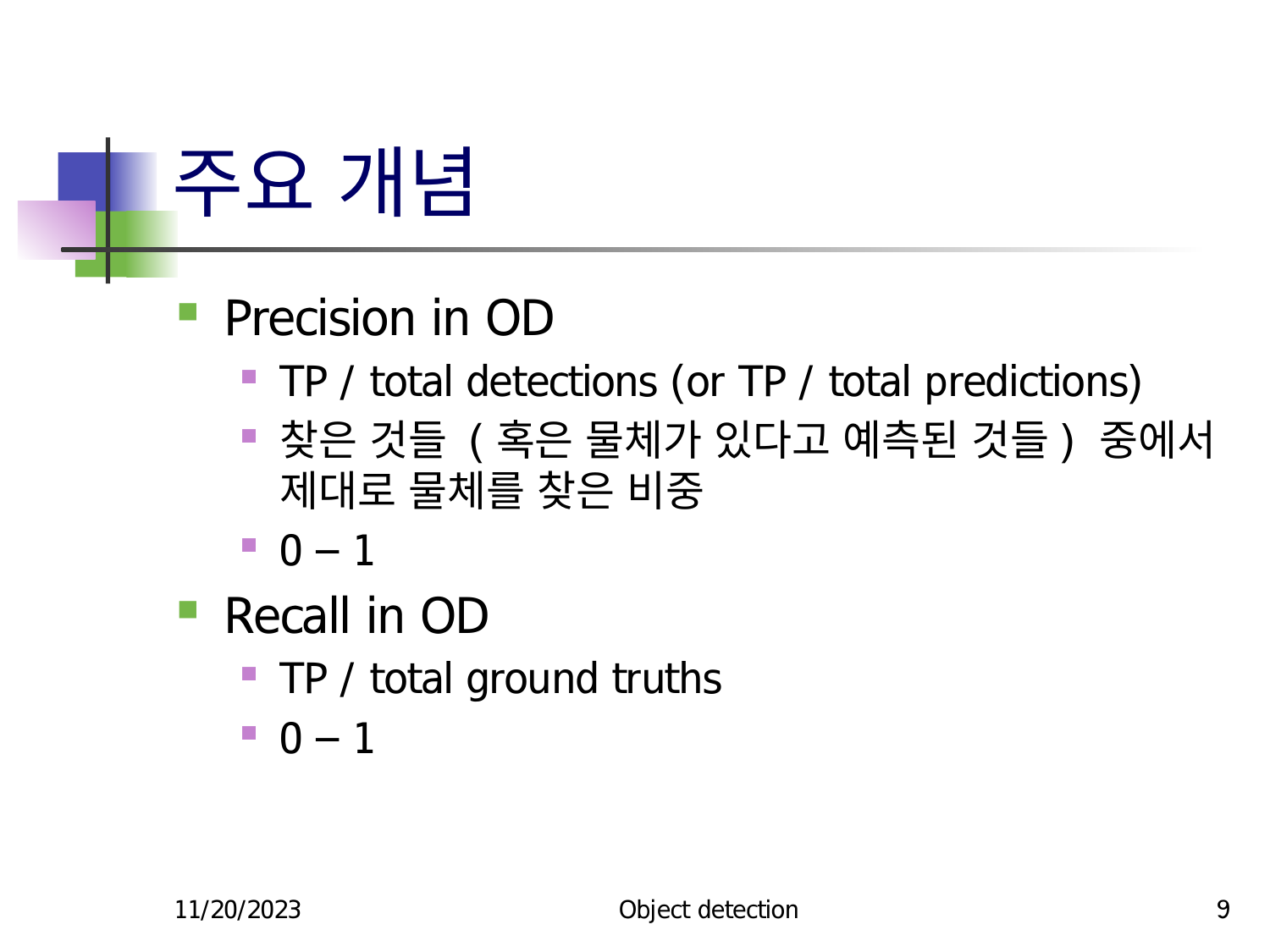

# 주요 개념
Precision in OD
TP / total detections (or TP / total predictions)
찾은 것들 (혹은 물체가 있다고 예측된 것들) 중에서 제대로 물체를 찾은 비중
0 – 1
Recall in OD
TP / total ground truths
0 – 1
11/20/2023
Object detection
9